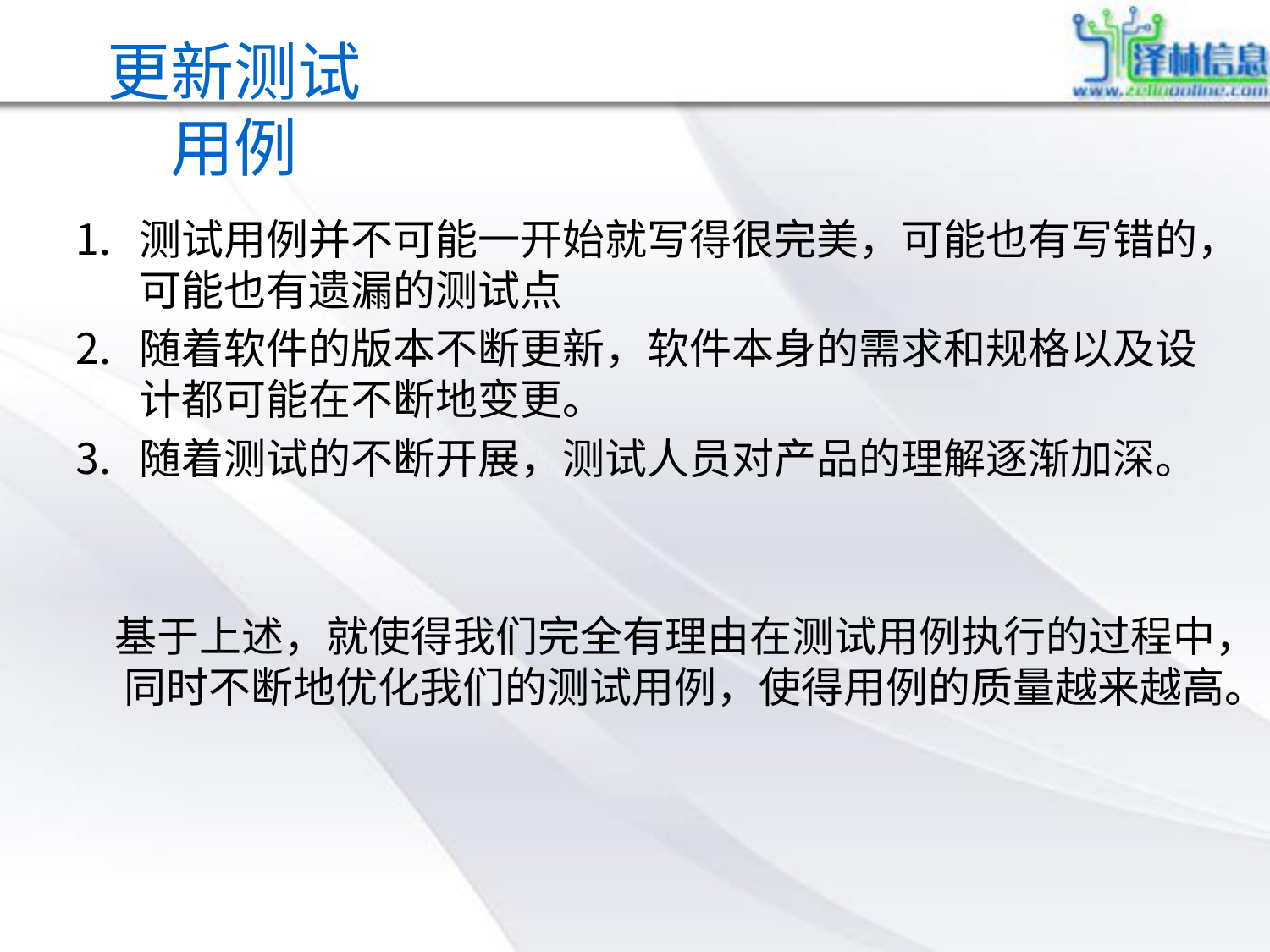

# 更新测试用例
测试用例并不可能一开始就写得很完美，可能也有写错的，可能也有遗漏的测试点
随着软件的版本不断更新，软件本身的需求和规格以及设计都可能在不断地变更。
随着测试的不断开展，测试人员对产品的理解逐渐加深。

   基于上述，就使得我们完全有理由在测试用例执行的过程中，同时不断地优化我们的测试用例，使得用例的质量越来越高。